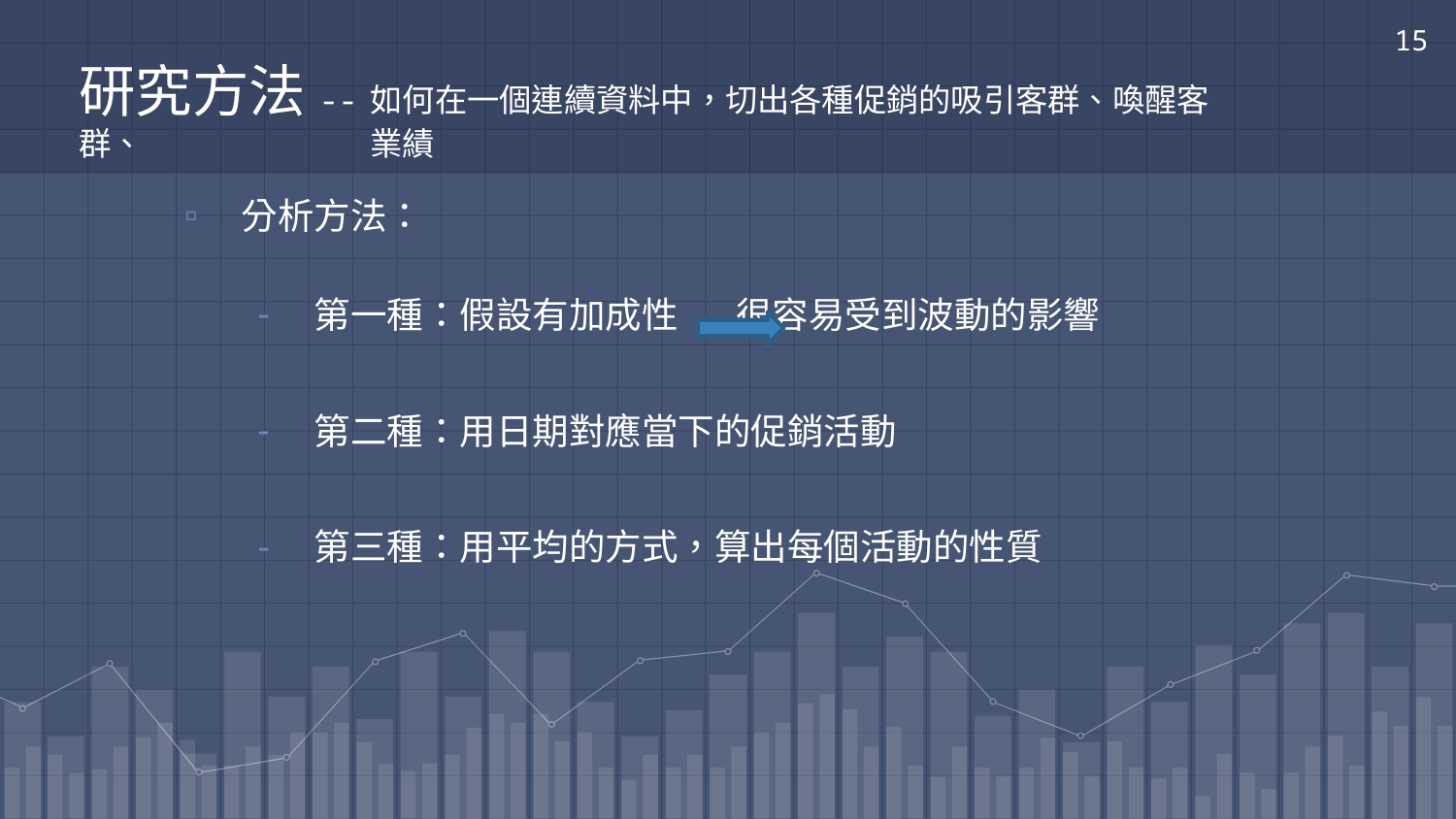

15
# 研究方法--	如何在一個連續資料中，切出各種促銷的吸引客群、喚醒客群、		業績
分析方法：

第一種：假設有加成性       很容易受到波動的影響

第二種：用日期對應當下的促銷活動

第三種：用平均的方式，算出每個活動的性質